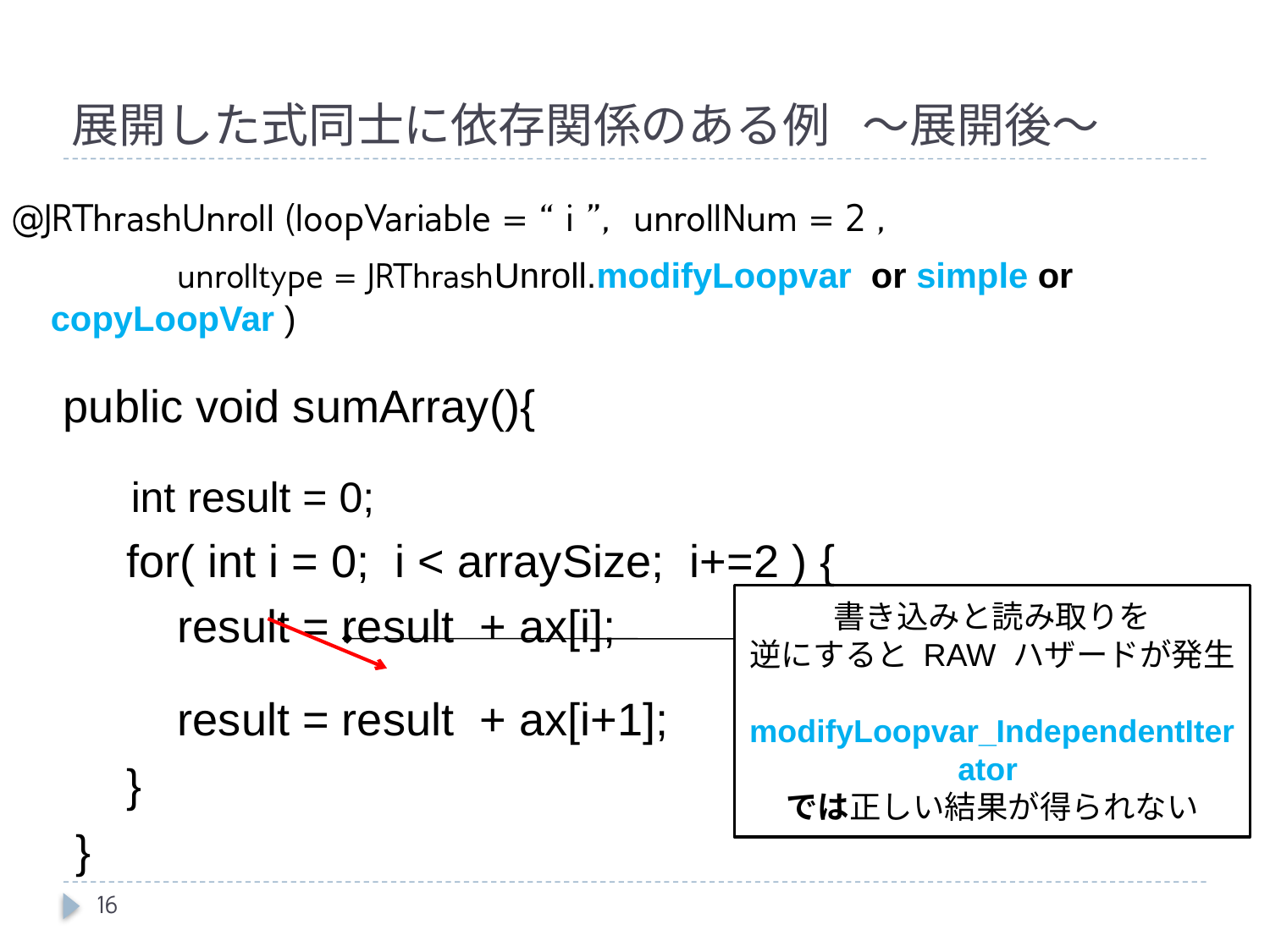

# 展開した式同士に依存関係のある例   ～展開後～

@JRThrashUnroll (loopVariable = “ i ”,  unrollNum = 2 ,
		unrolltype = JRThrashUnroll.modifyLoopvar  or simple or copyLoopVar )

    public void sumArray(){

          int result = 0;
         for( int i = 0;  i < arraySize;  i+=2 ) {
             result = result  + ax[i];

             result = result  + ax[i+1];
	      }
     }
書き込みと読み取りを
逆にすると RAW ハザードが発生

modifyLoopvar_IndependentIterator
では正しい結果が得られない
16